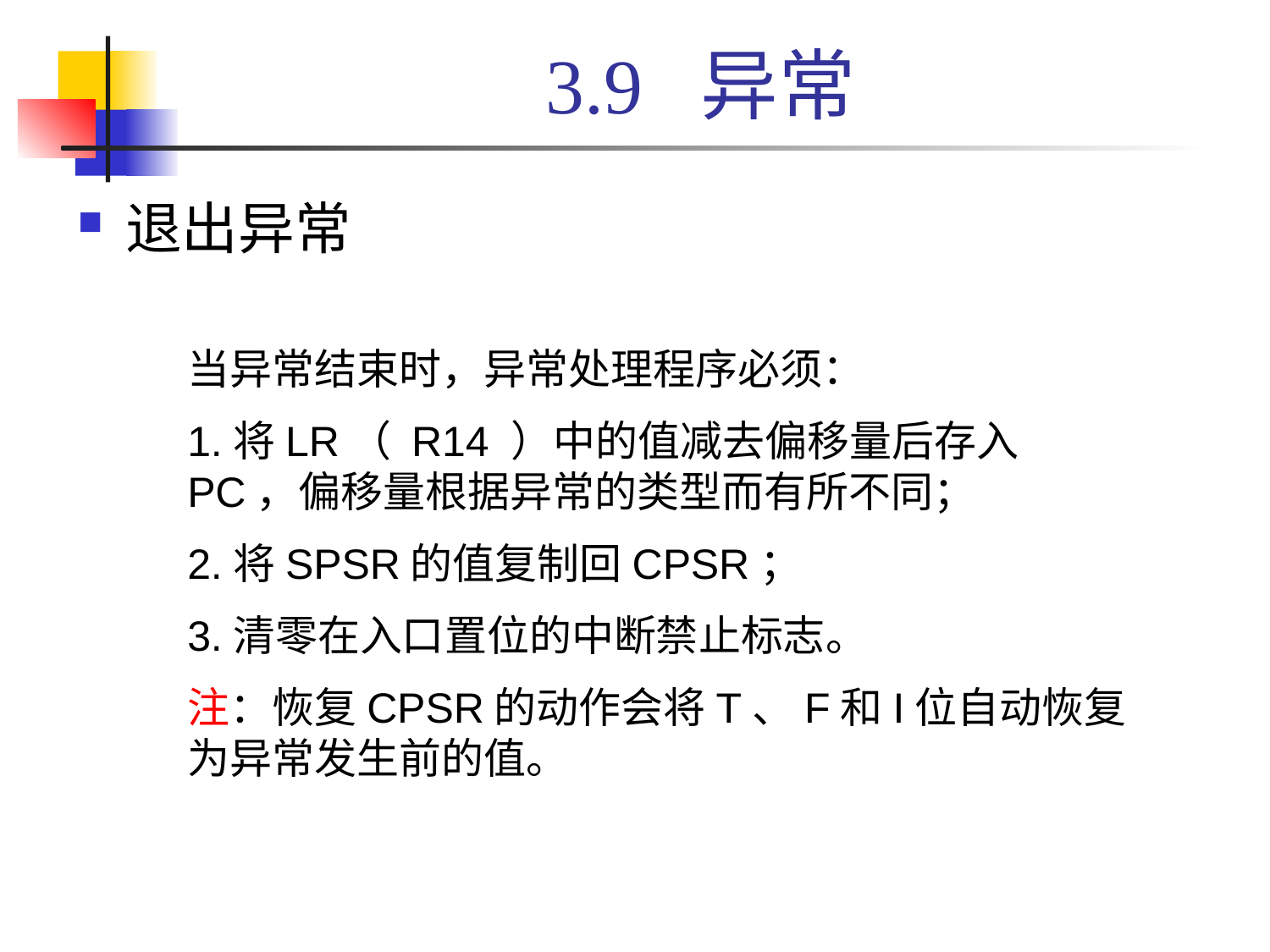

# 3.9  异常
退出异常
当异常结束时，异常处理程序必须：
1.将LR（ R14 ）中的值减去偏移量后存入PC，偏移量根据异常的类型而有所不同；
2.将SPSR的值复制回CPSR；
3.清零在入口置位的中断禁止标志。
注：恢复CPSR的动作会将T、F和I位自动恢复为异常发生前的值。